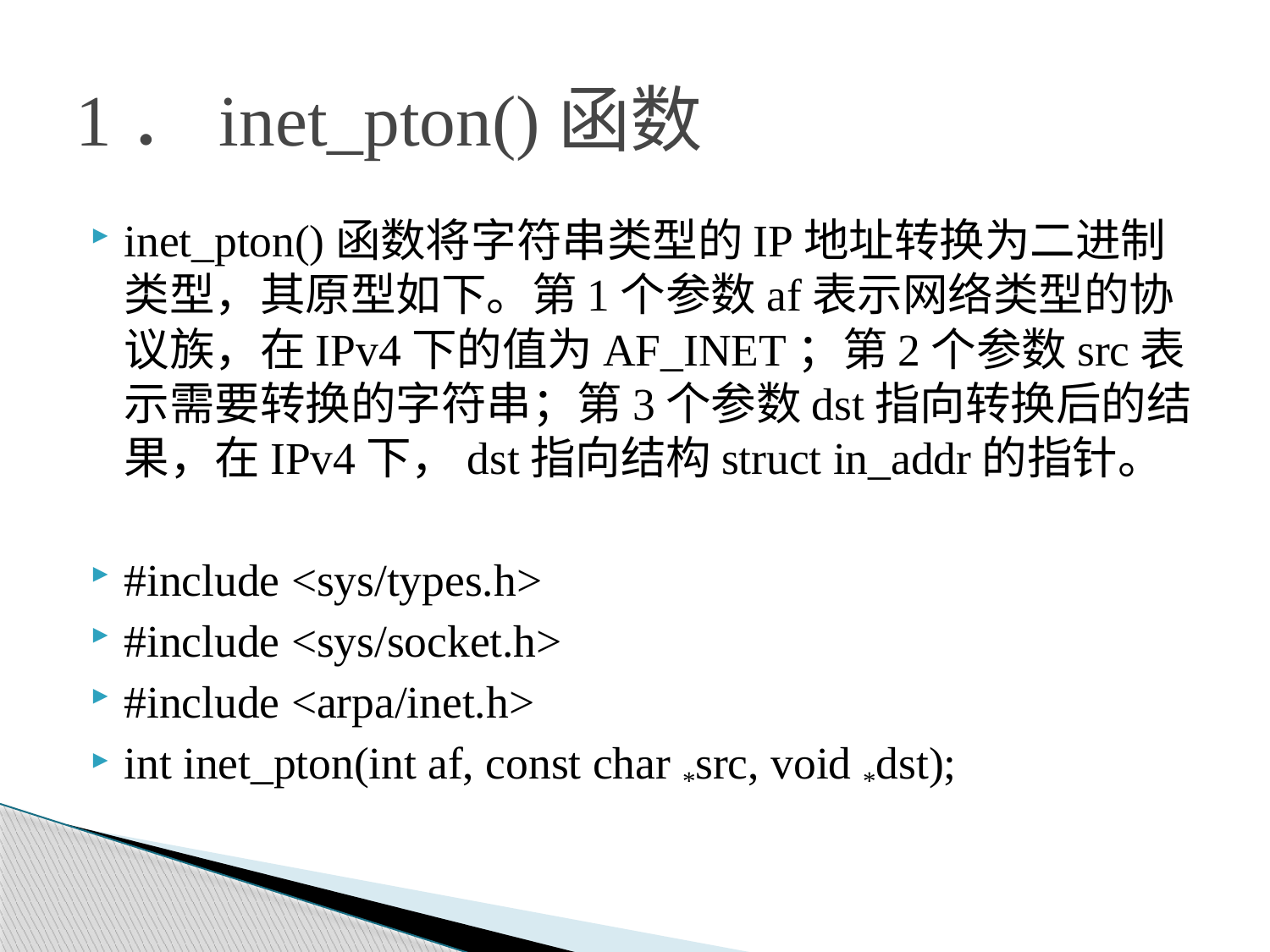

# 1．inet_pton()函数
inet_pton()函数将字符串类型的IP地址转换为二进制类型，其原型如下。第1个参数af表示网络类型的协议族，在IPv4下的值为AF_INET；第2个参数src表示需要转换的字符串；第3个参数dst指向转换后的结果，在IPv4下，dst指向结构struct in_addr的指针。

#include <sys/types.h>
#include <sys/socket.h>
#include <arpa/inet.h>
int inet_pton(int af, const char *src, void *dst);